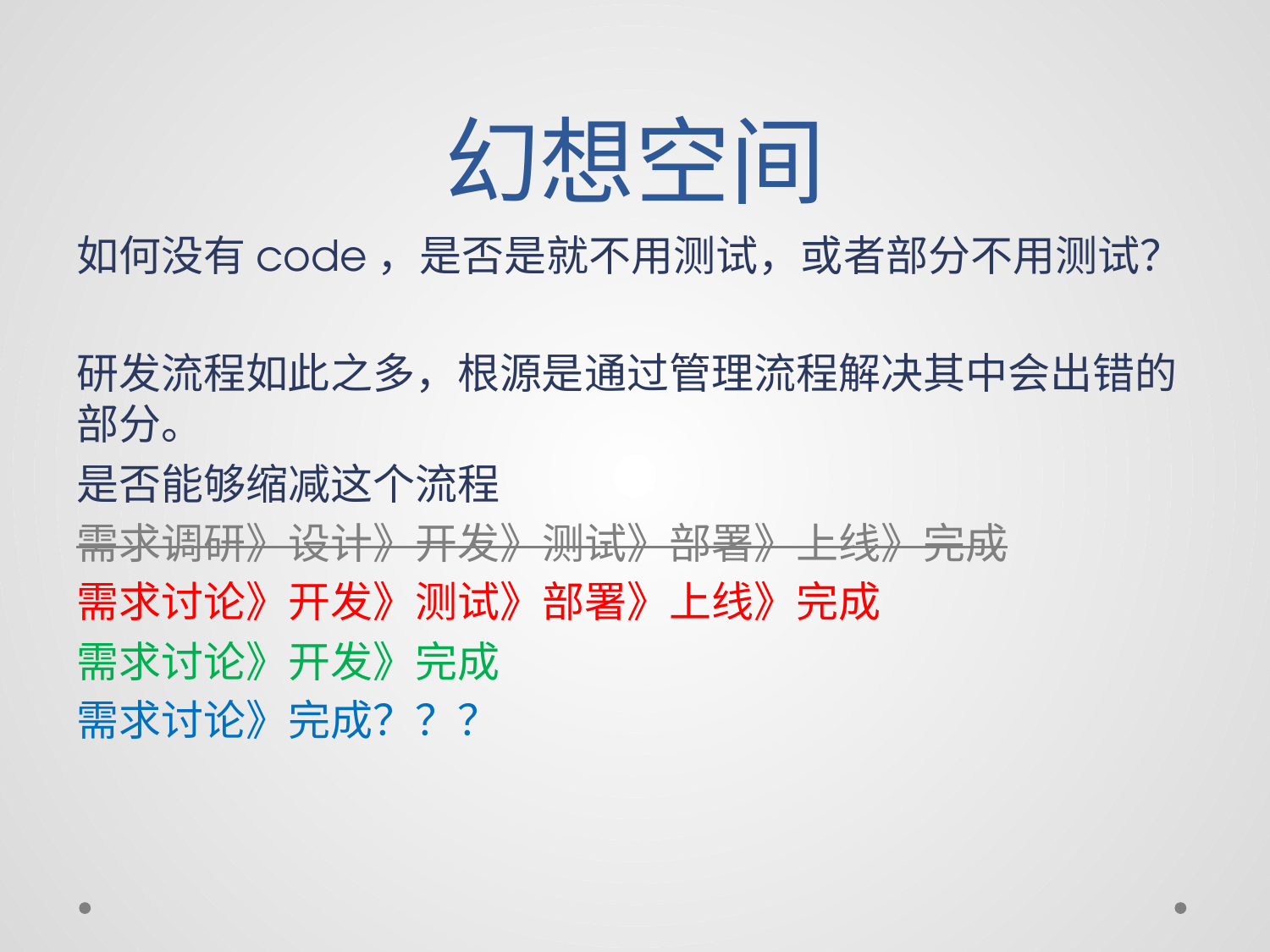

# 幻想空间
如何没有code，是否是就不用测试，或者部分不用测试？

研发流程如此之多，根源是通过管理流程解决其中会出错的部分。
是否能够缩减这个流程
需求调研》设计》开发》测试》部署》上线》完成
需求讨论》开发》测试》部署》上线》完成
需求讨论》开发》完成
需求讨论》完成？？？